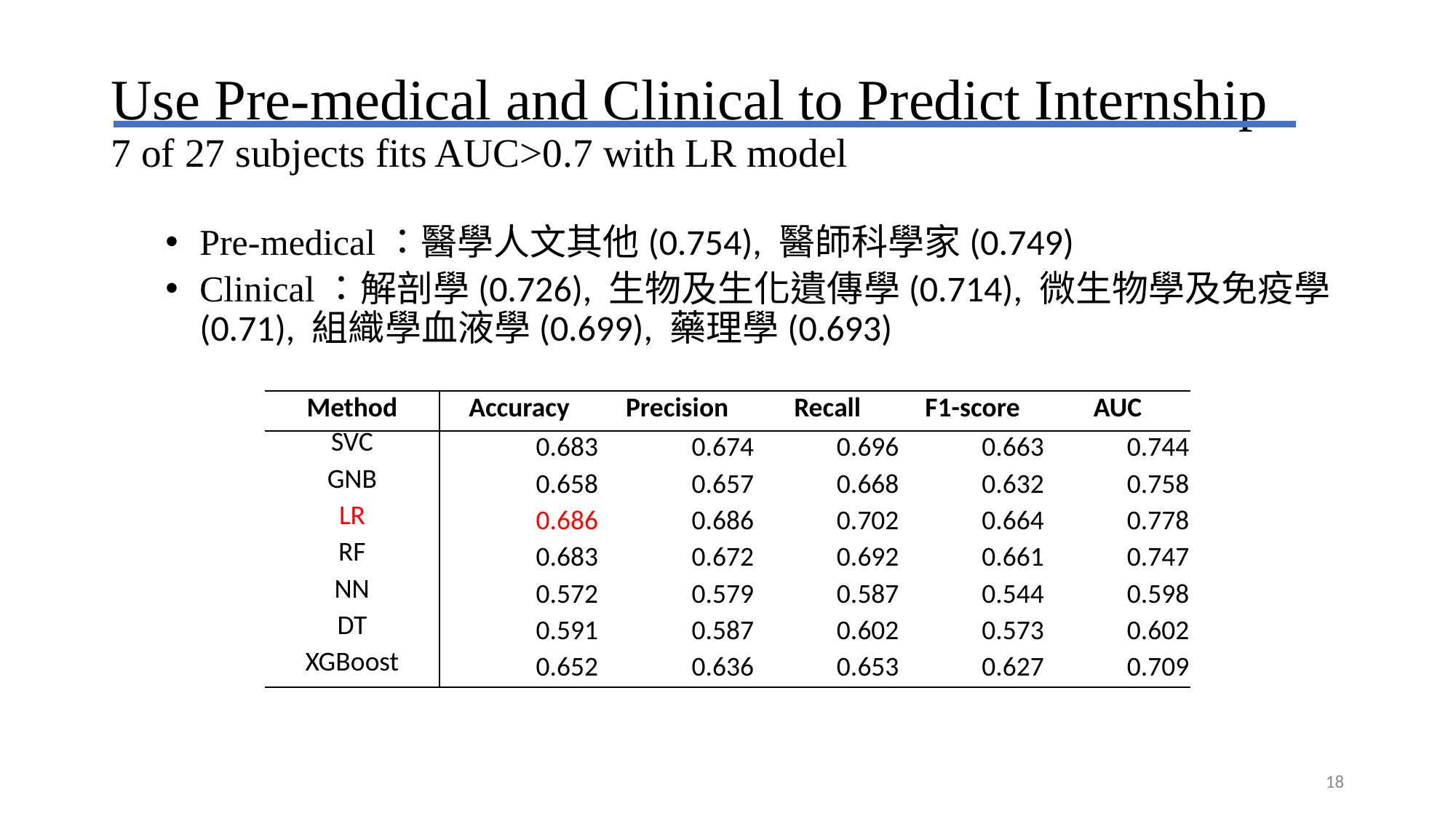

# Use Pre-medical and Clinical to Predict Internship 7 of 27 subjects fits AUC>0.7 with LR model
Pre-medical：醫學人文其他(0.754), 醫師科學家(0.749)
Clinical：解剖學(0.726), 生物及生化遺傳學(0.714), 微生物學及免疫學(0.71), 組織學血液學(0.699), 藥理學(0.693)

| Method | Accuracy | Precision | Recall | F1-score | AUC |
| --- | --- | --- | --- | --- | --- |
| SVC | 0.683 | 0.674 | 0.696 | 0.663 | 0.744 |
| GNB | 0.658 | 0.657 | 0.668 | 0.632 | 0.758 |
| LR | 0.686 | 0.686 | 0.702 | 0.664 | 0.778 |
| RF | 0.683 | 0.672 | 0.692 | 0.661 | 0.747 |
| NN | 0.572 | 0.579 | 0.587 | 0.544 | 0.598 |
| DT | 0.591 | 0.587 | 0.602 | 0.573 | 0.602 |
| XGBoost | 0.652 | 0.636 | 0.653 | 0.627 | 0.709 |
18